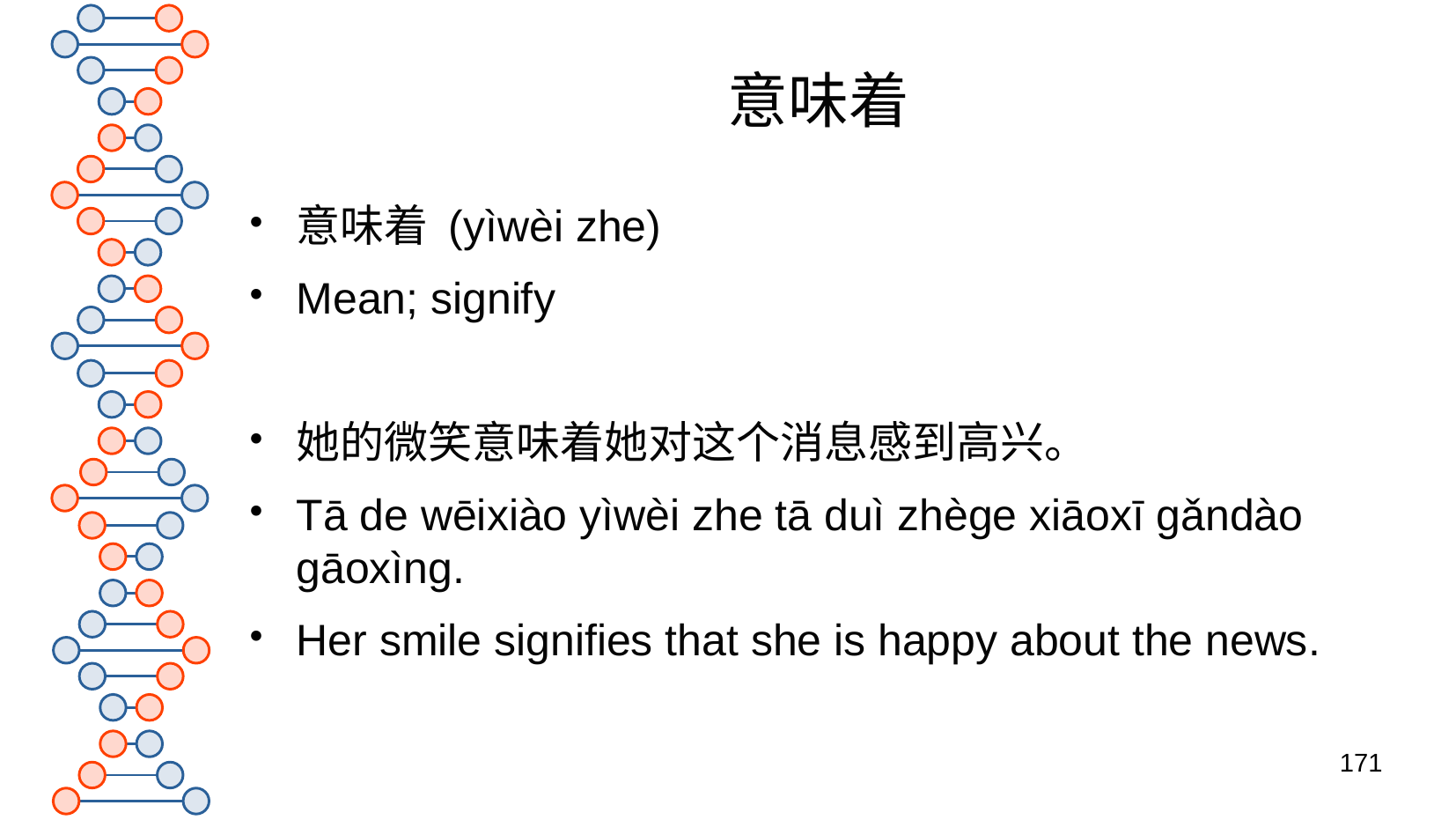

# 意味着
意味着 (yìwèi zhe)
Mean; signify

她的微笑意味着她对这个消息感到高兴。
Tā de wēixiào yìwèi zhe tā duì zhège xiāoxī gǎndào gāoxìng.
Her smile signifies that she is happy about the news.

171